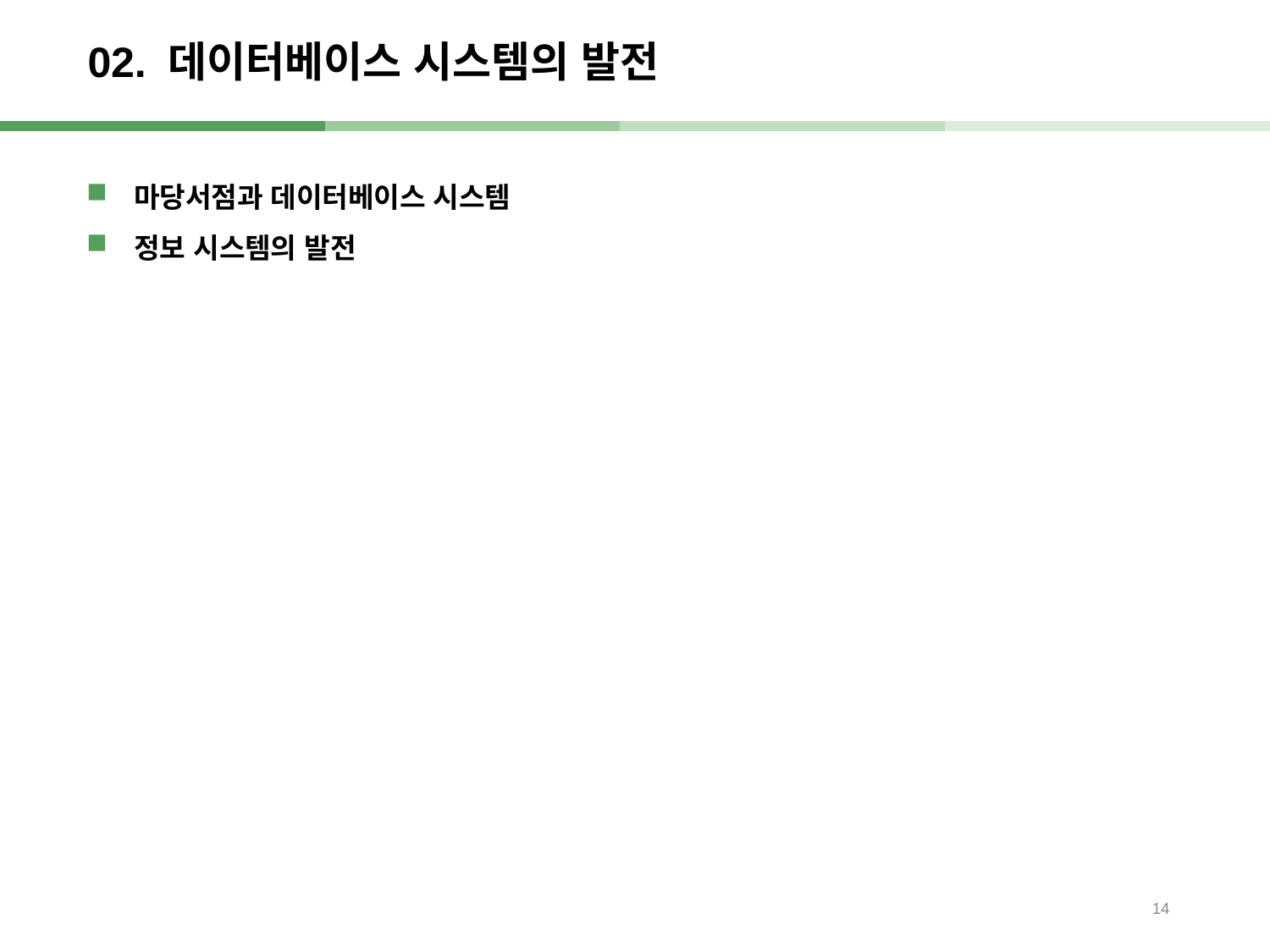

# 02. 데이터베이스 시스템의 발전
마당서점과 데이터베이스 시스템
정보 시스템의 발전

14